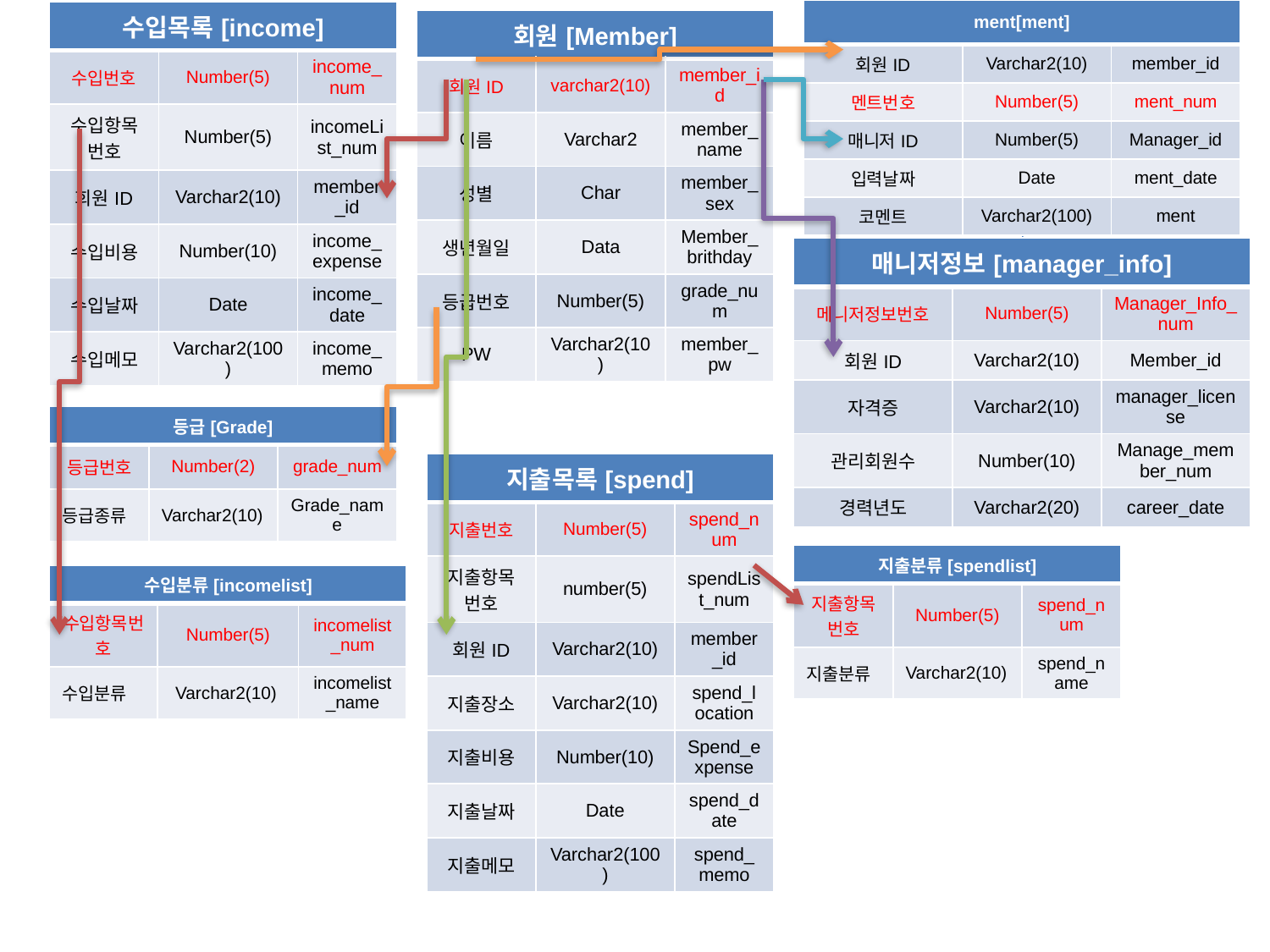

| ment[ment] |  |  |
| --- | --- | --- |
| 회원ID | Varchar2(10) | member\_id |
| 멘트번호 | Number(5) | ment\_num |
| 매니저ID | Number(5) | Manager\_id |
| 입력날짜 | Date | ment\_date |
| 코멘트 | Varchar2(100) | ment |
| 수입목록[income] |  |  |
| --- | --- | --- |
| 수입번호 | Number(5) | income\_num |
| 수입항목번호 | Number(5) | incomeList\_num |
| 회원ID | Varchar2(10) | member\_id |
| 수입비용 | Number(10) | income\_expense |
| 수입날짜 | Date | income\_date |
| 수입메모 | Varchar2(100) | income\_memo |
| 회원[Member] |  |  |
| --- | --- | --- |
| 회원ID | varchar2(10) | member\_id |
| 이름 | Varchar2 | member\_name |
| 성별 | Char | member\_sex |
| 생년월일 | Data | Member\_brithday |
| 등급번호 | Number(5) | grade\_num |
| PW | Varchar2(10) | member\_pw |
| 매니저정보[manager\_info] |  |  |
| --- | --- | --- |
| 메니저정보번호 | Number(5) | Manager\_Info\_num |
| 회원ID | Varchar2(10) | Member\_id |
| 자격증 | Varchar2(10) | manager\_license |
| 관리회원수 | Number(10) | Manage\_member\_num |
| 경력년도 | Varchar2(20) | career\_date |
| 등급[Grade] |  |  |
| --- | --- | --- |
| 등급번호 | Number(2) | grade\_num |
| 등급종류 | Varchar2(10) | Grade\_name |
| 지출목록[spend] |  |  |
| --- | --- | --- |
| 지출번호 | Number(5) | spend\_num |
| 지출항목번호 | number(5) | spendList\_num |
| 회원ID | Varchar2(10) | member\_id |
| 지출장소 | Varchar2(10) | spend\_location |
| 지출비용 | Number(10) | Spend\_expense |
| 지출날짜 | Date | spend\_date |
| 지출메모 | Varchar2(100) | spend\_memo |
| 지출분류[spendlist] |  |  |
| --- | --- | --- |
| 지출항목번호 | Number(5) | spend\_num |
| 지출분류 | Varchar2(10) | spend\_name |
| 수입분류[incomelist] |  |  |
| --- | --- | --- |
| 수입항목번호 | Number(5) | incomelist\_num |
| 수입분류 | Varchar2(10) | incomelist\_name |